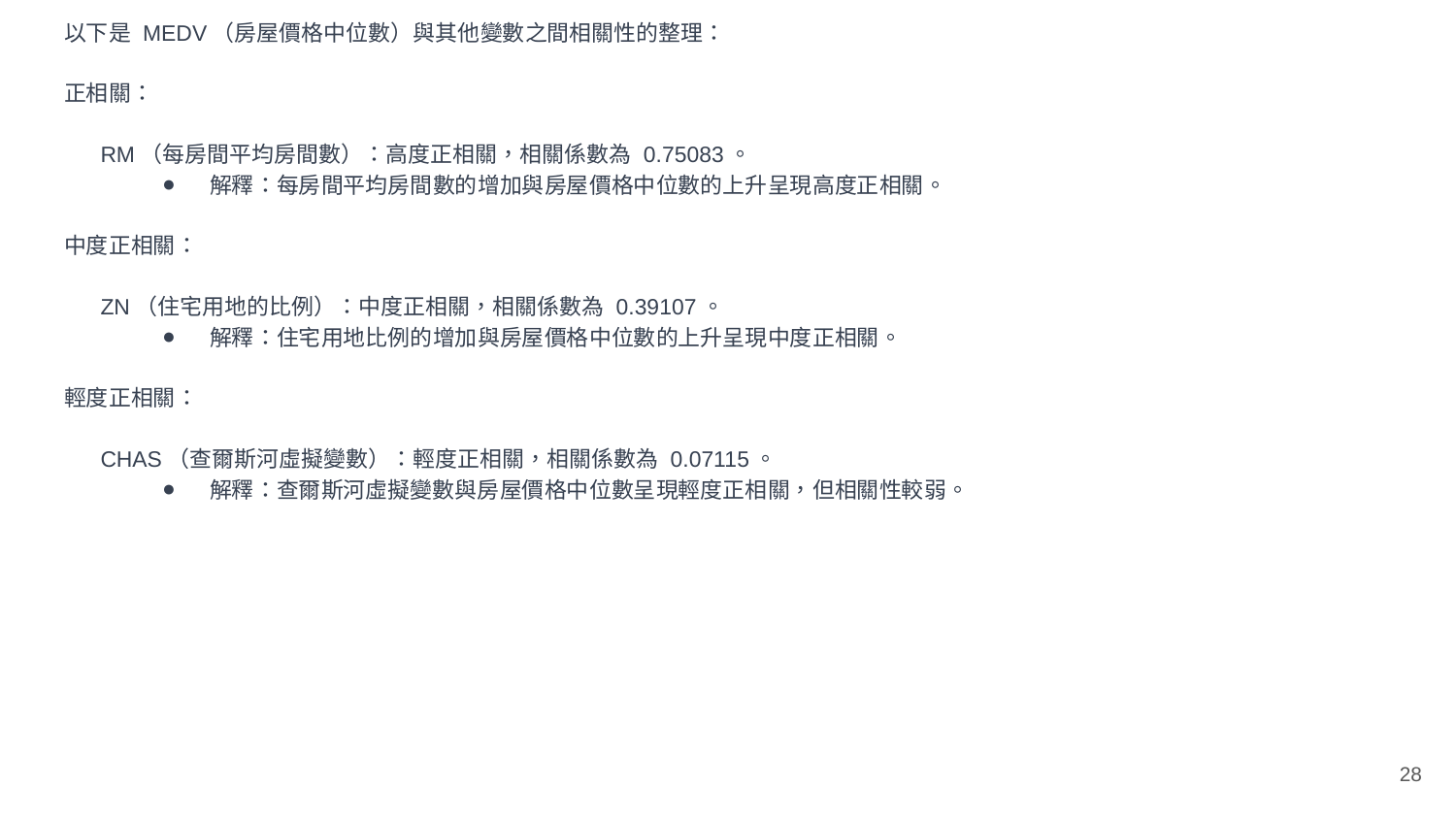

以下是 MEDV（房屋價格中位數）與其他變數之間相關性的整理：
正相關：
RM（每房間平均房間數）：高度正相關，相關係數為 0.75083。
解釋：每房間平均房間數的增加與房屋價格中位數的上升呈現高度正相關。
中度正相關：
ZN（住宅用地的比例）：中度正相關，相關係數為 0.39107。
解釋：住宅用地比例的增加與房屋價格中位數的上升呈現中度正相關。
輕度正相關：
CHAS（查爾斯河虛擬變數）：輕度正相關，相關係數為 0.07115。
解釋：查爾斯河虛擬變數與房屋價格中位數呈現輕度正相關，但相關性較弱。

28